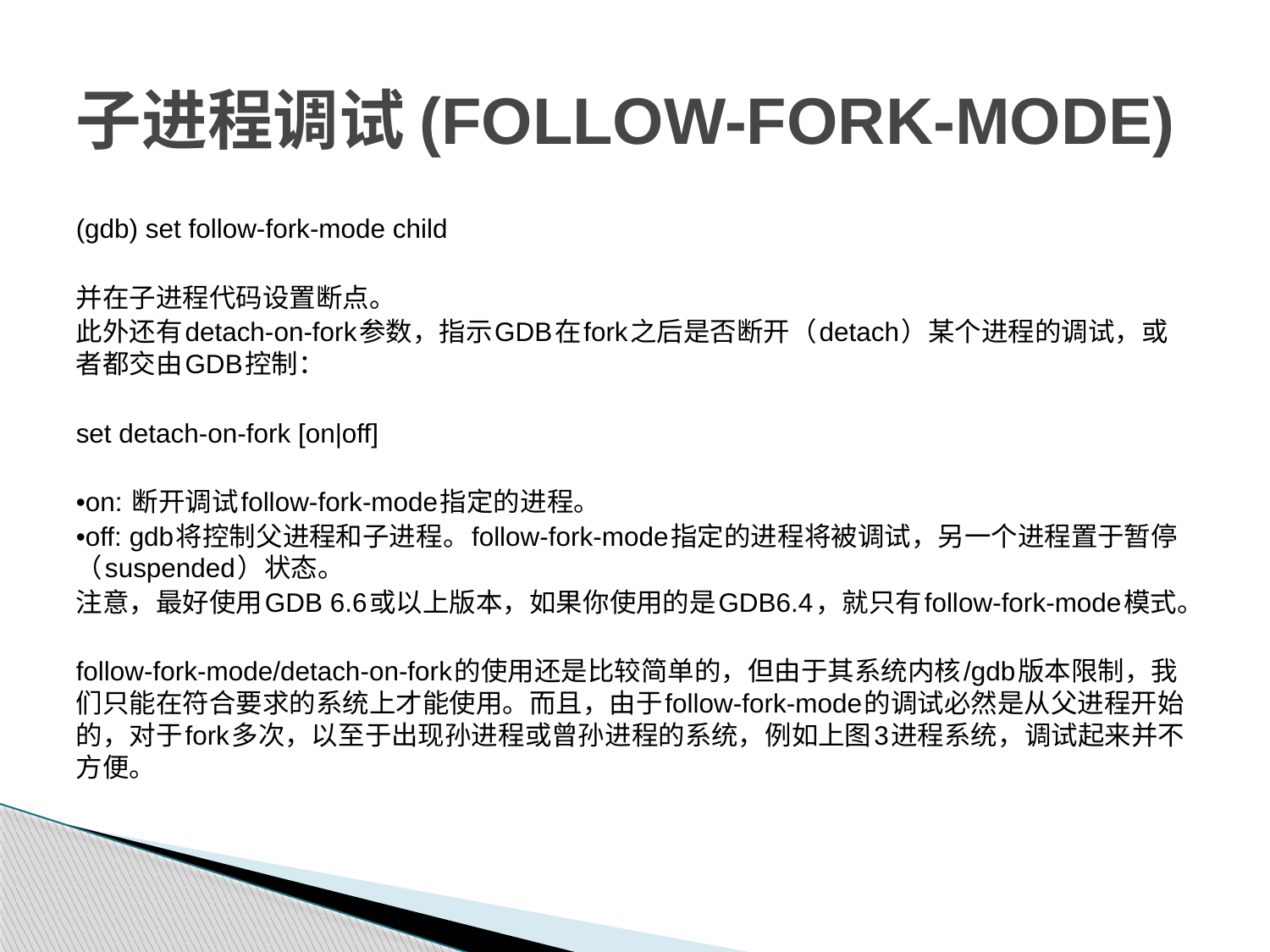

# 子进程调试(FOLLOW-FORK-MODE)
(gdb) set follow-fork-mode child

并在子进程代码设置断点。
此外还有detach-on-fork参数，指示GDB在fork之后是否断开（detach）某个进程的调试，或者都交由GDB控制：

set detach-on-fork [on|off]

•on: 断开调试follow-fork-mode指定的进程。
•off: gdb将控制父进程和子进程。follow-fork-mode指定的进程将被调试，另一个进程置于暂停（suspended）状态。
注意，最好使用GDB 6.6或以上版本，如果你使用的是GDB6.4，就只有follow-fork-mode模式。

follow-fork-mode/detach-on-fork的使用还是比较简单的，但由于其系统内核/gdb版本限制，我们只能在符合要求的系统上才能使用。而且，由于follow-fork-mode的调试必然是从父进程开始的，对于fork多次，以至于出现孙进程或曾孙进程的系统，例如上图3进程系统，调试起来并不方便。